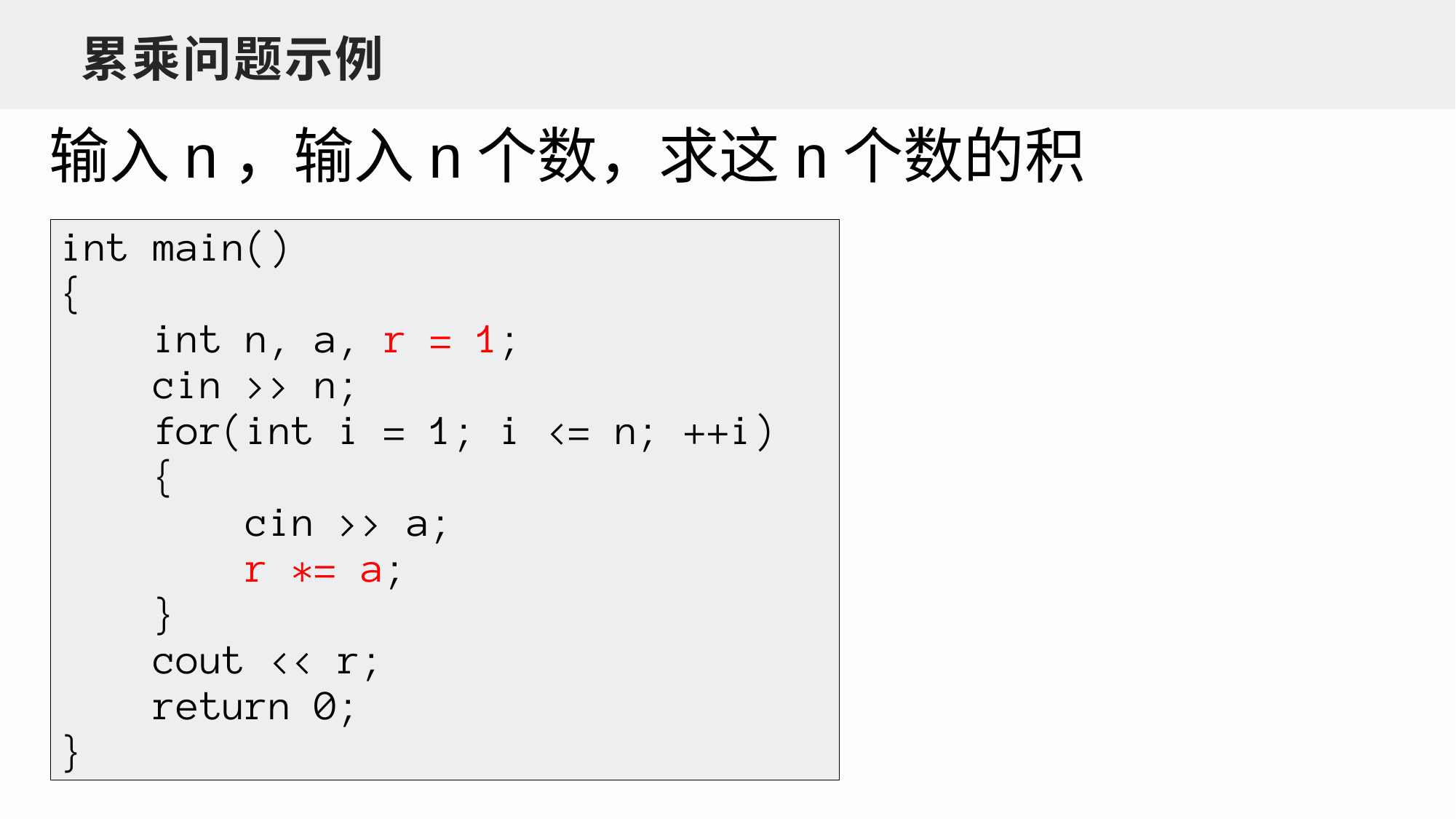

累乘问题示例
输入n，输入n个数，求这n个数的积
int main()
{
    int n, a, r = 1;
    cin >> n;
    for(int i = 1; i <= n; ++i)
    {
        cin >> a;
        r *= a;
    }
    cout << r;
    return 0;
}